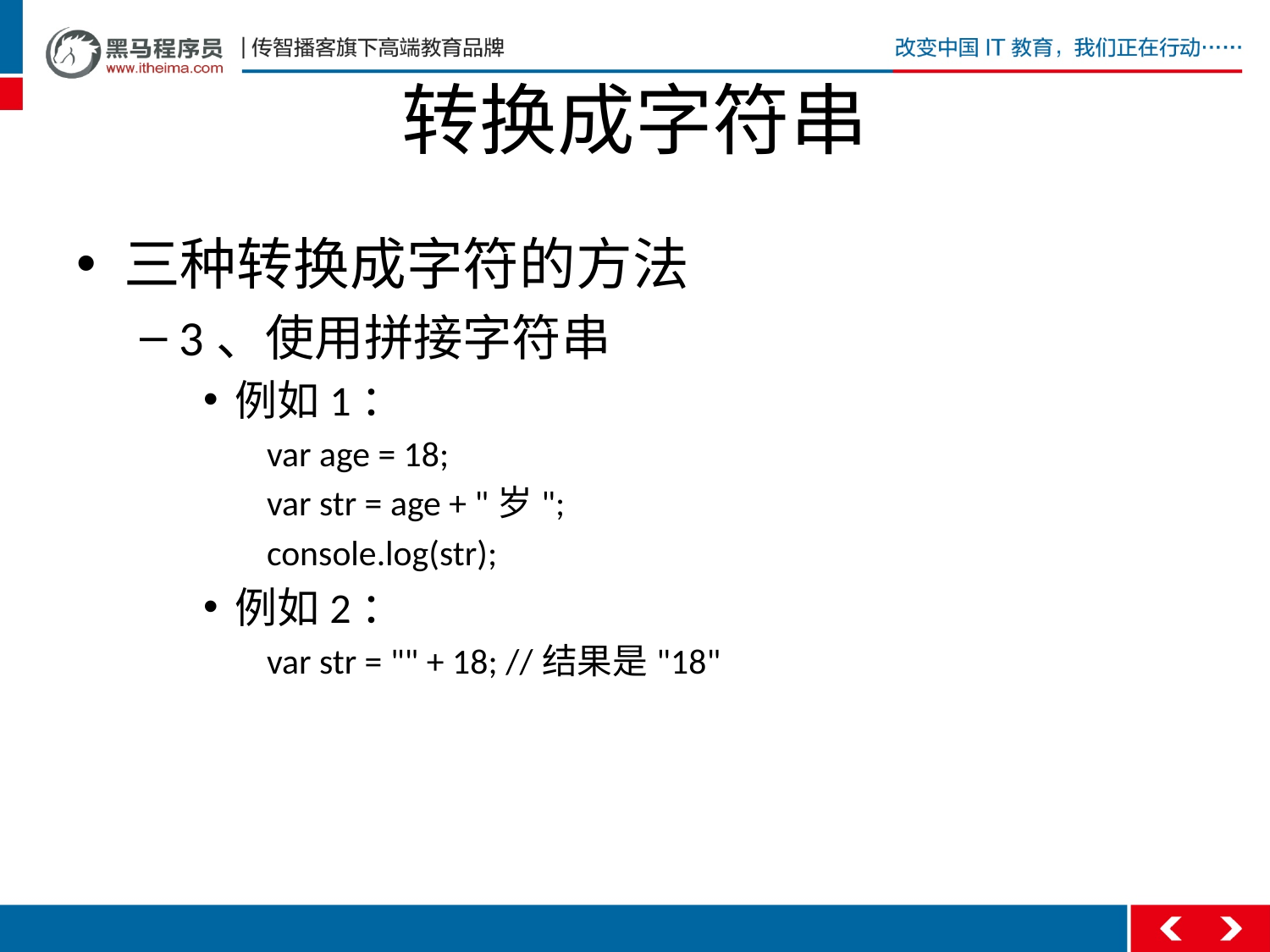

# 转换成字符串
三种转换成字符的方法
3、使用拼接字符串
例如1：
var age = 18;
var str = age + "岁";
console.log(str);
例如2：
var str = "" + 18; //结果是"18"